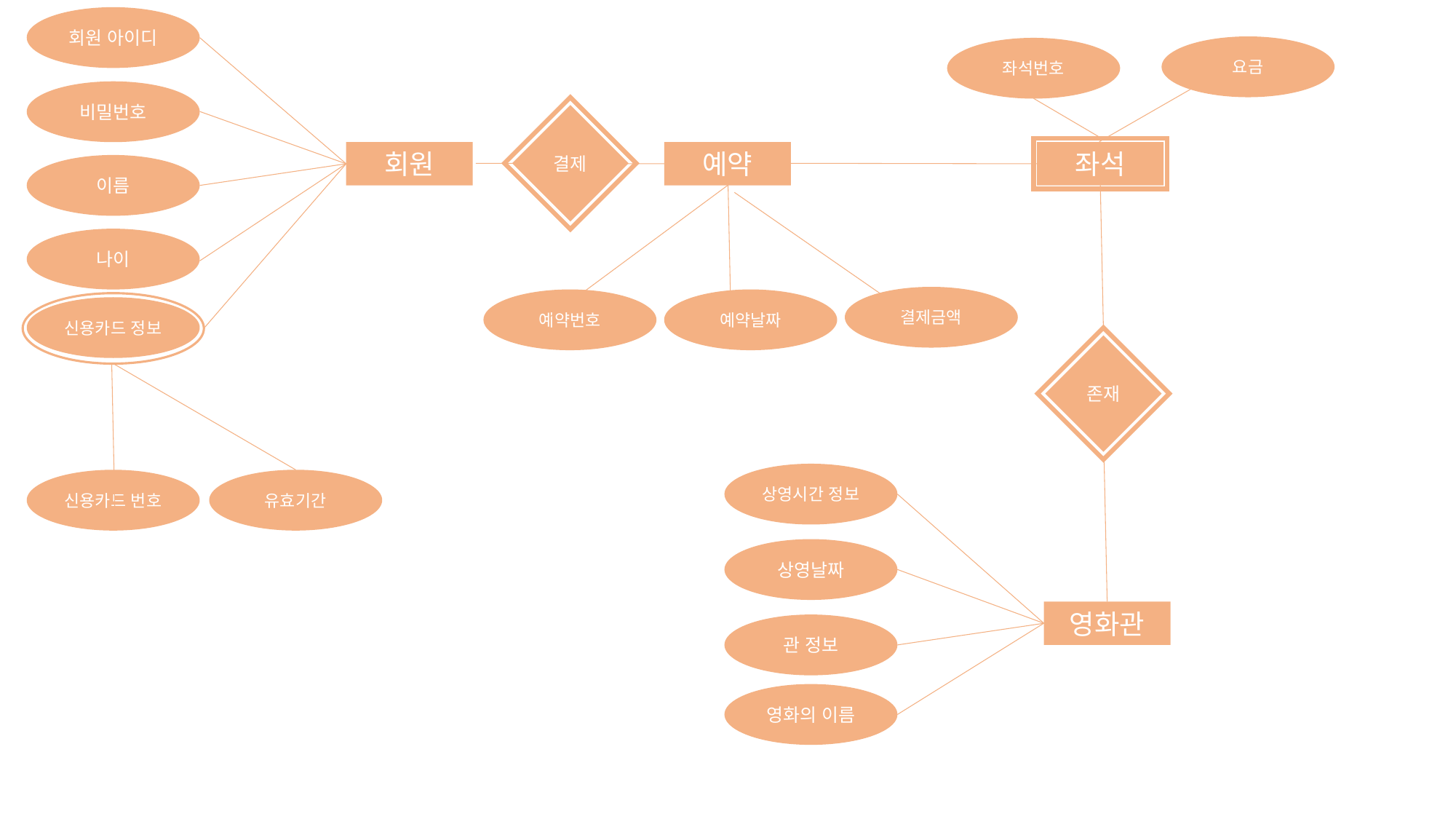

회원 아이디
요금
좌석번호
비밀번호

결제

회원
좌석
예약
이름
나이
결제금액
예약번호
예약날짜

신용카드 정보

존재
상영시간 정보
신용카드 번호
유효기간
상영날짜
영화관
관 정보
영화의 이름